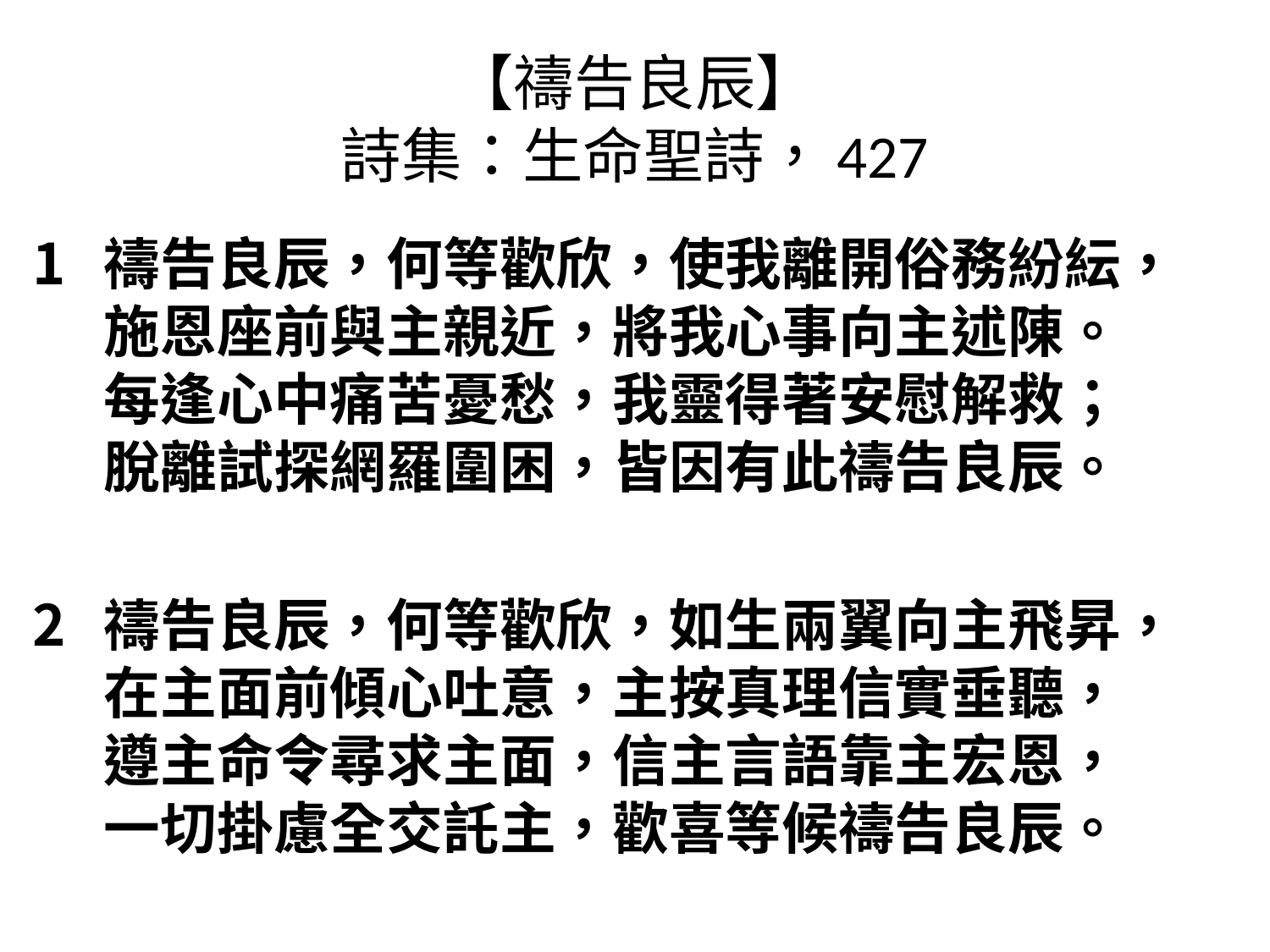

# 【禱告良辰】 詩集：生命聖詩，427
禱告良辰，何等歡欣，使我離開俗務紛紜，
施恩座前與主親近，將我心事向主述陳。
每逢心中痛苦憂愁，我靈得著安慰解救；
脫離試探網羅圍困，皆因有此禱告良辰。

禱告良辰，何等歡欣，如生兩翼向主飛昇，
在主面前傾心吐意，主按真理信實垂聽，
遵主命令尋求主面，信主言語靠主宏恩，
一切掛慮全交託主，歡喜等候禱告良辰。